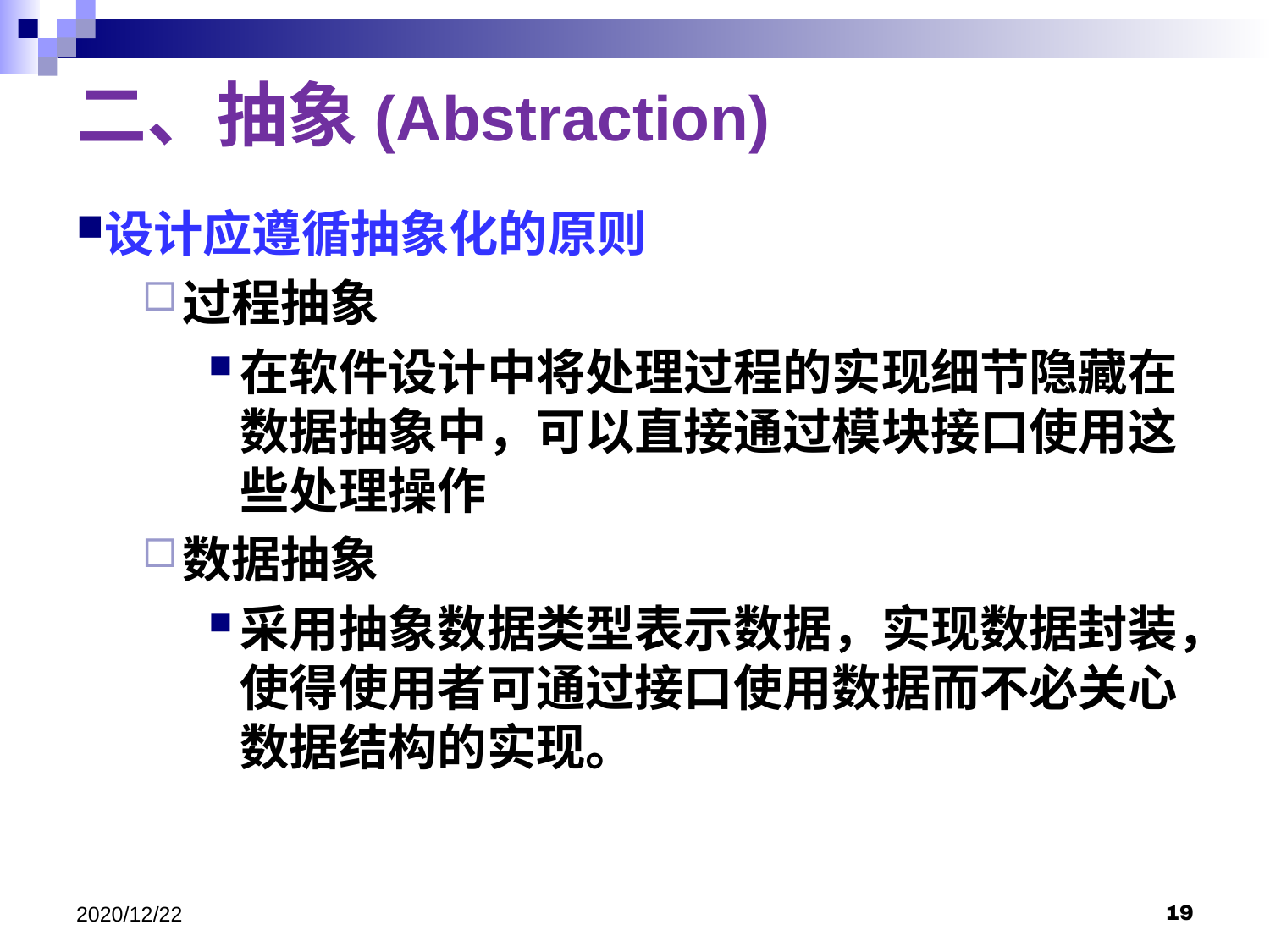

# 二、抽象(Abstraction)
设计应遵循抽象化的原则
过程抽象
在软件设计中将处理过程的实现细节隐藏在数据抽象中，可以直接通过模块接口使用这些处理操作
数据抽象
采用抽象数据类型表示数据，实现数据封装，使得使用者可通过接口使用数据而不必关心数据结构的实现。
2020/12/22
19